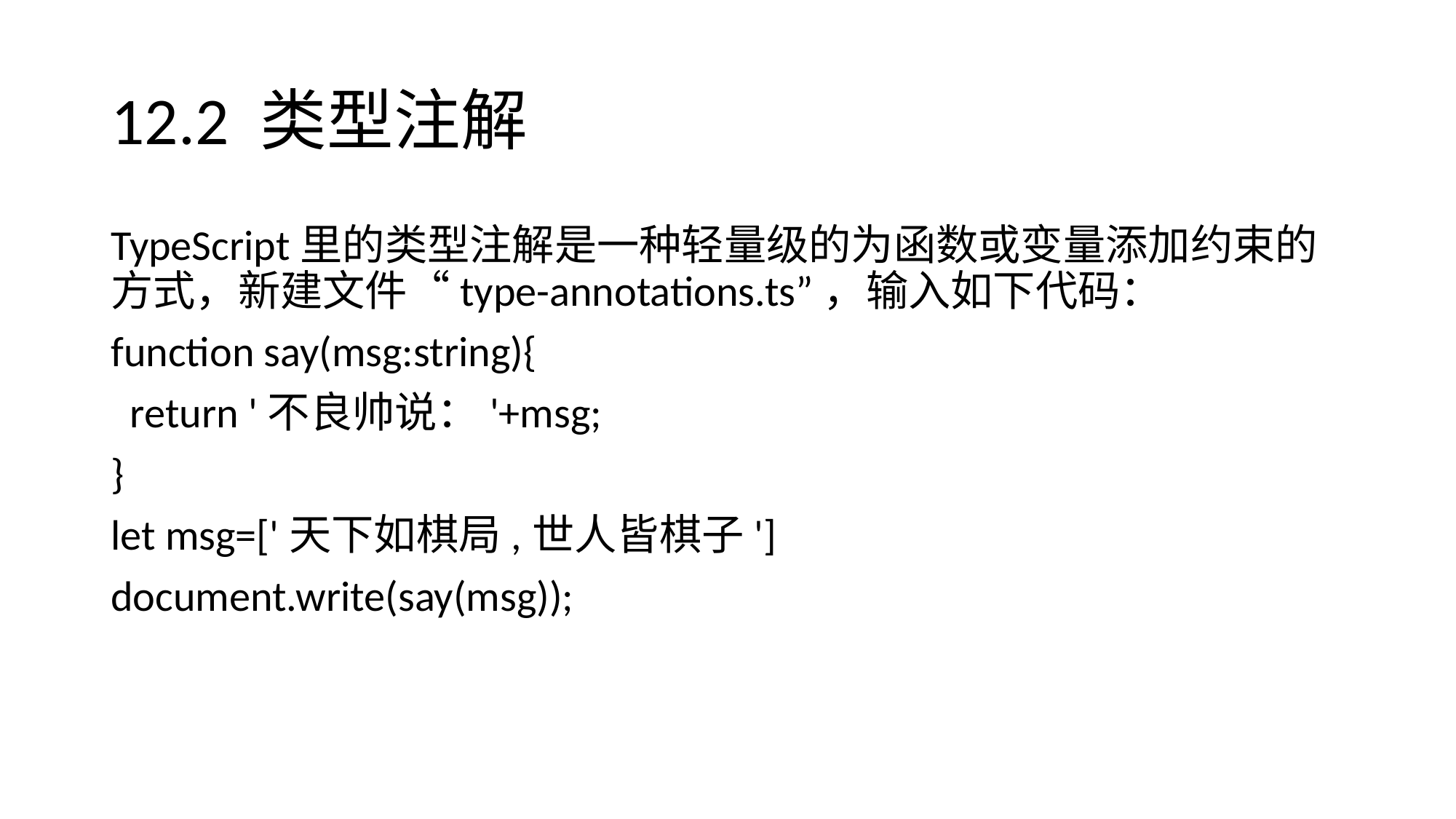

# 12.2 类型注解
TypeScript里的类型注解是一种轻量级的为函数或变量添加约束的方式，新建文件“type-annotations.ts”，输入如下代码：
function say(msg:string){
  return '不良帅说：'+msg;
}
let msg=['天下如棋局,世人皆棋子']
document.write(say(msg));